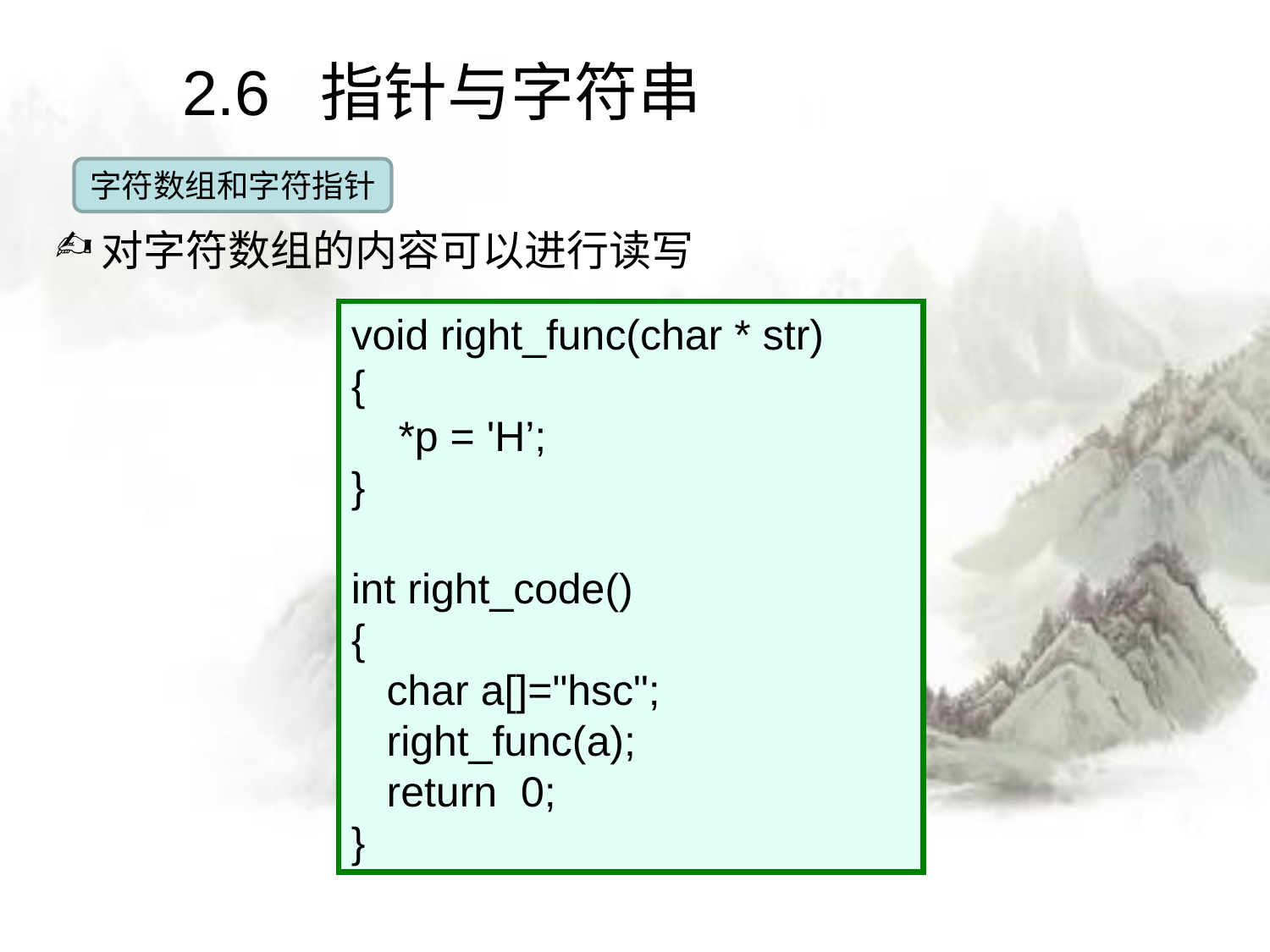

# 2.6  指针与字符串
字符数组和字符指针
对字符数组的内容可以进行读写

void right_func(char * str)
{
    *p = 'H’;
}

int right_code()
{
   char a[]="hsc";
   right_func(a);
   return  0;
}